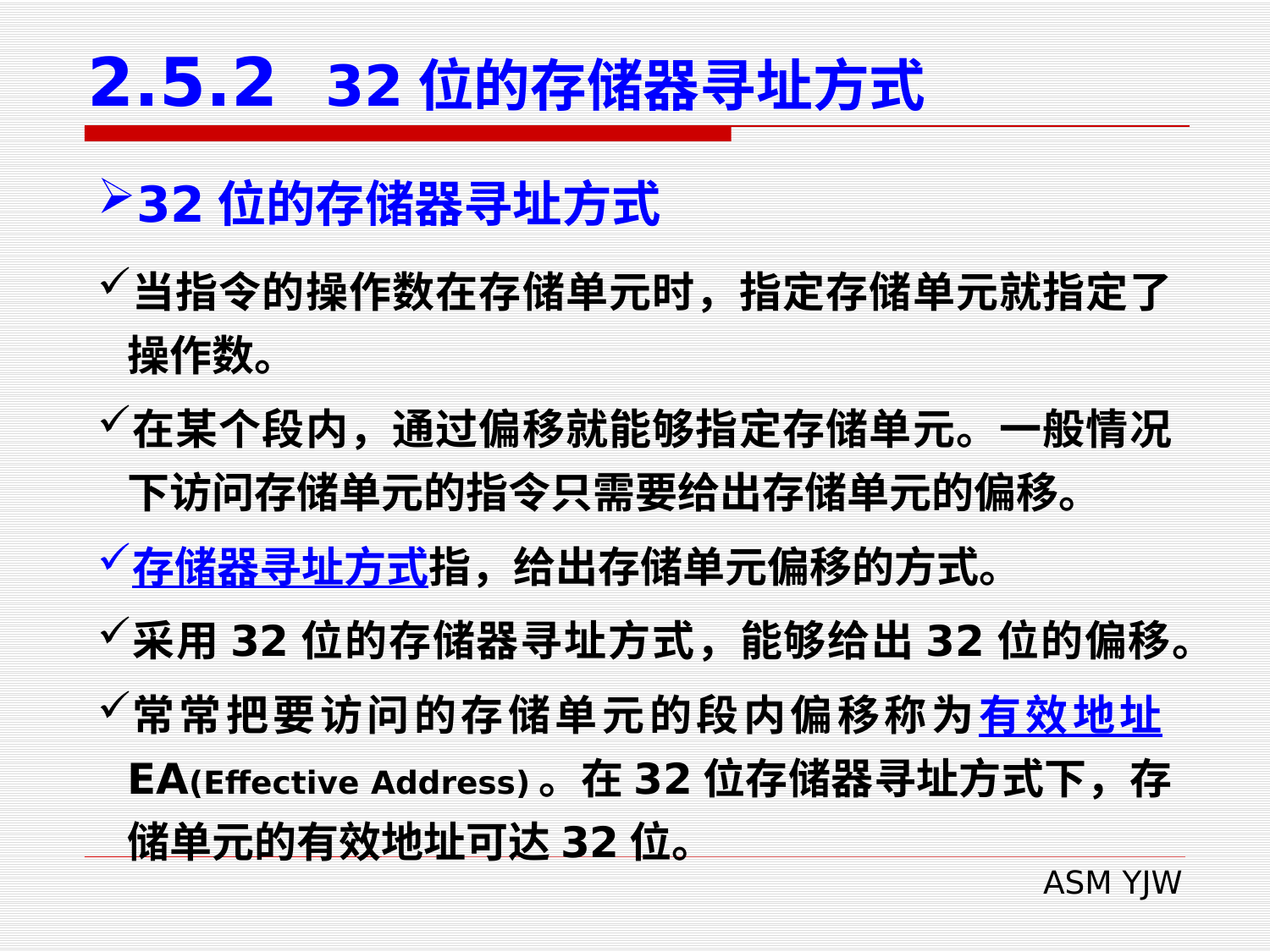

# 2.5.2  32位的存储器寻址方式
32位的存储器寻址方式
当指令的操作数在存储单元时，指定存储单元就指定了操作数。
在某个段内，通过偏移就能够指定存储单元。一般情况下访问存储单元的指令只需要给出存储单元的偏移。
存储器寻址方式指，给出存储单元偏移的方式。
采用32位的存储器寻址方式，能够给出32位的偏移。
常常把要访问的存储单元的段内偏移称为有效地址EA(Effective Address)。在32位存储器寻址方式下，存储单元的有效地址可达32位。